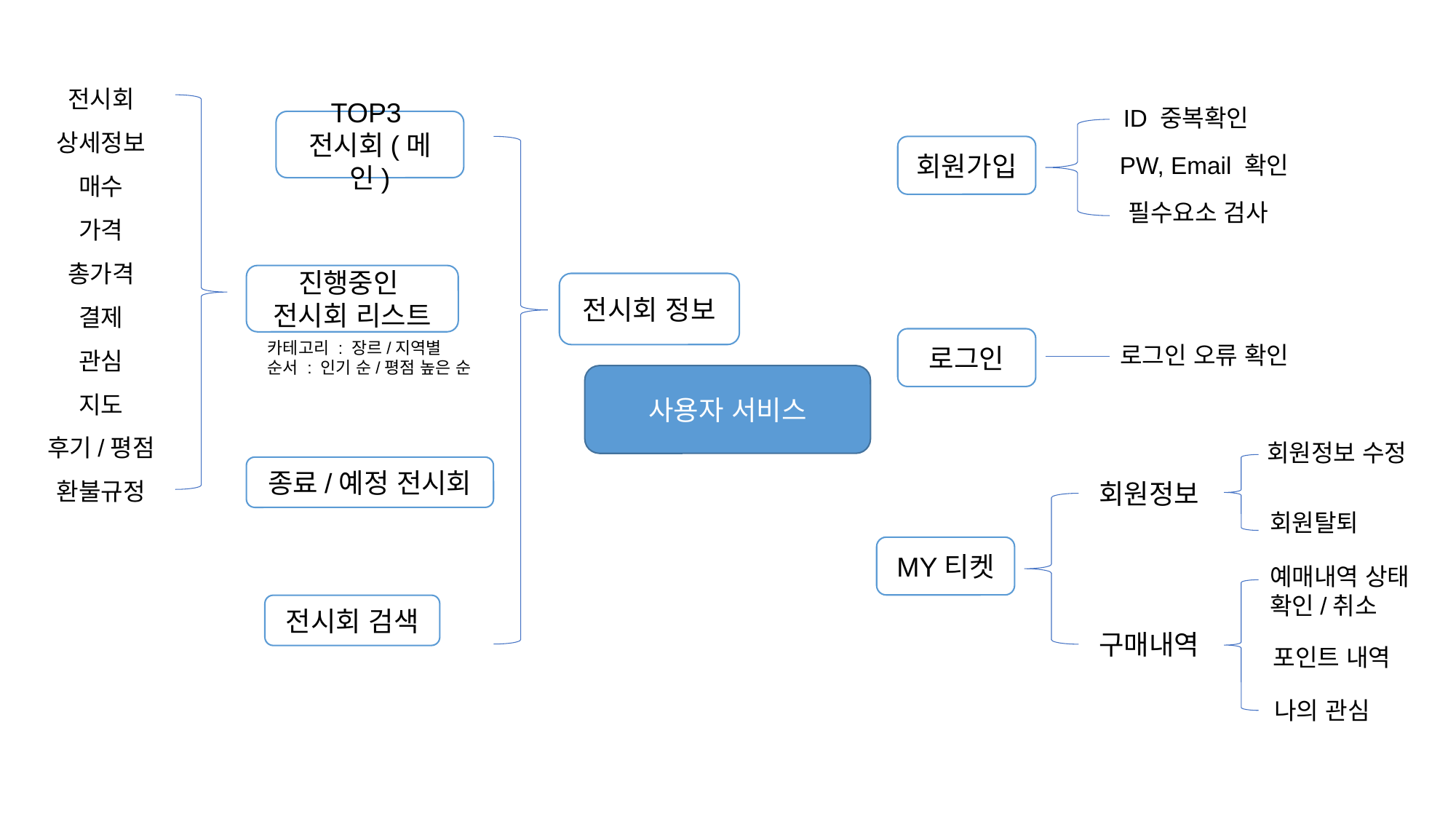

전시회 상세정보
매수
가격
총가격
결제
관심
지도
후기/평점
환불규정

ID 중복확인
TOP3
전시회(메인)

회원가입
PW, Email 확인
필수요소 검사
진행중인
전시회 리스트
전시회 정보
로그인
카테고리 : 장르/지역별
순서 : 인기 순/평점 높은 순
로그인 오류 확인
사용자 서비스
회원정보 수정

종료/예정 전시회
회원정보

회원탈퇴
MY티켓
예매내역 상태 확인/취소

전시회 검색
구매내역
포인트 내역
나의 관심